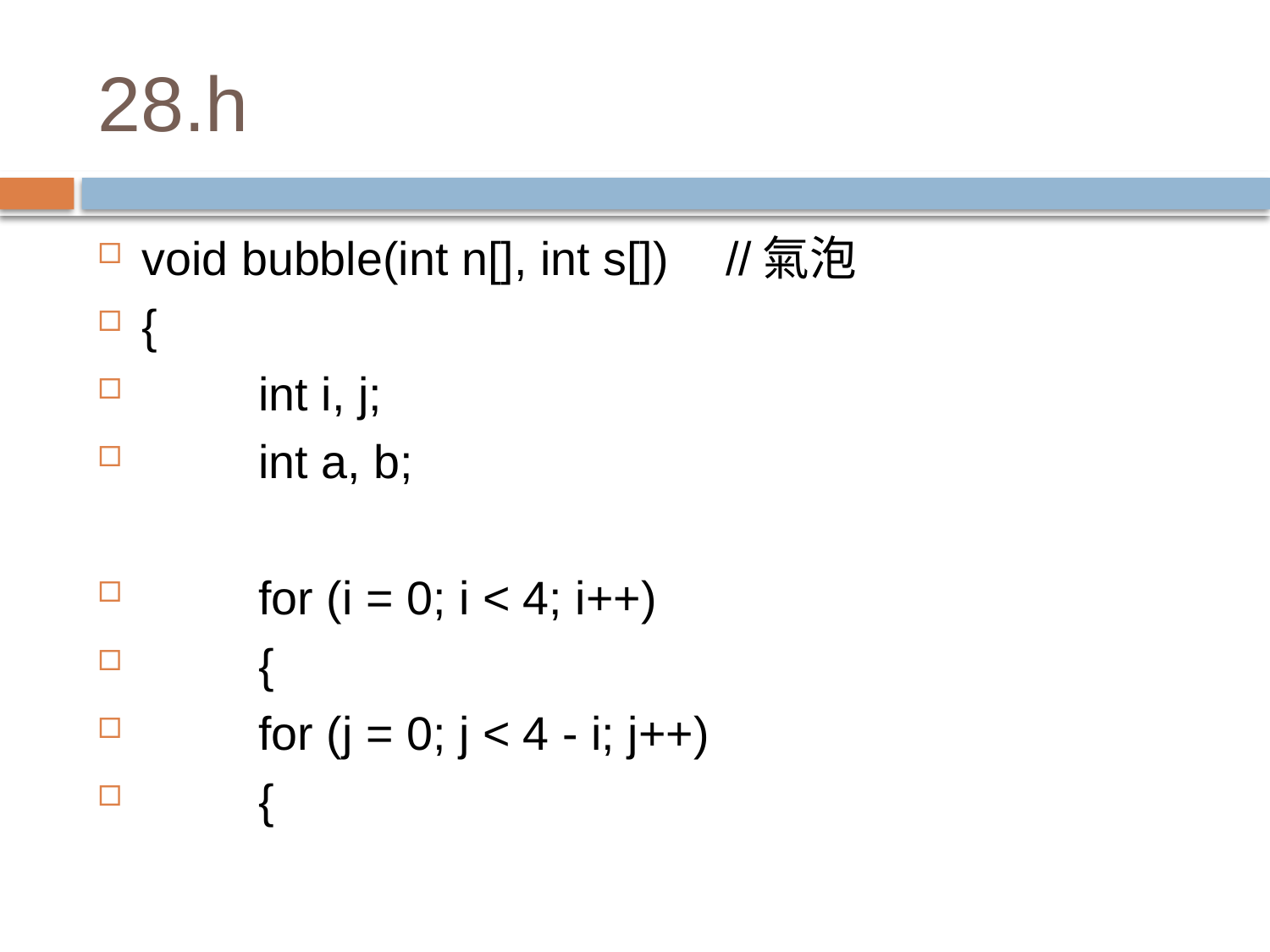

# 28.h
void bubble(int n[], int s[])										//氣泡
{
	int i, j;
	int a, b;

	for (i = 0; i < 4; i++)
	{
		for (j = 0; j < 4 - i; j++)
		{